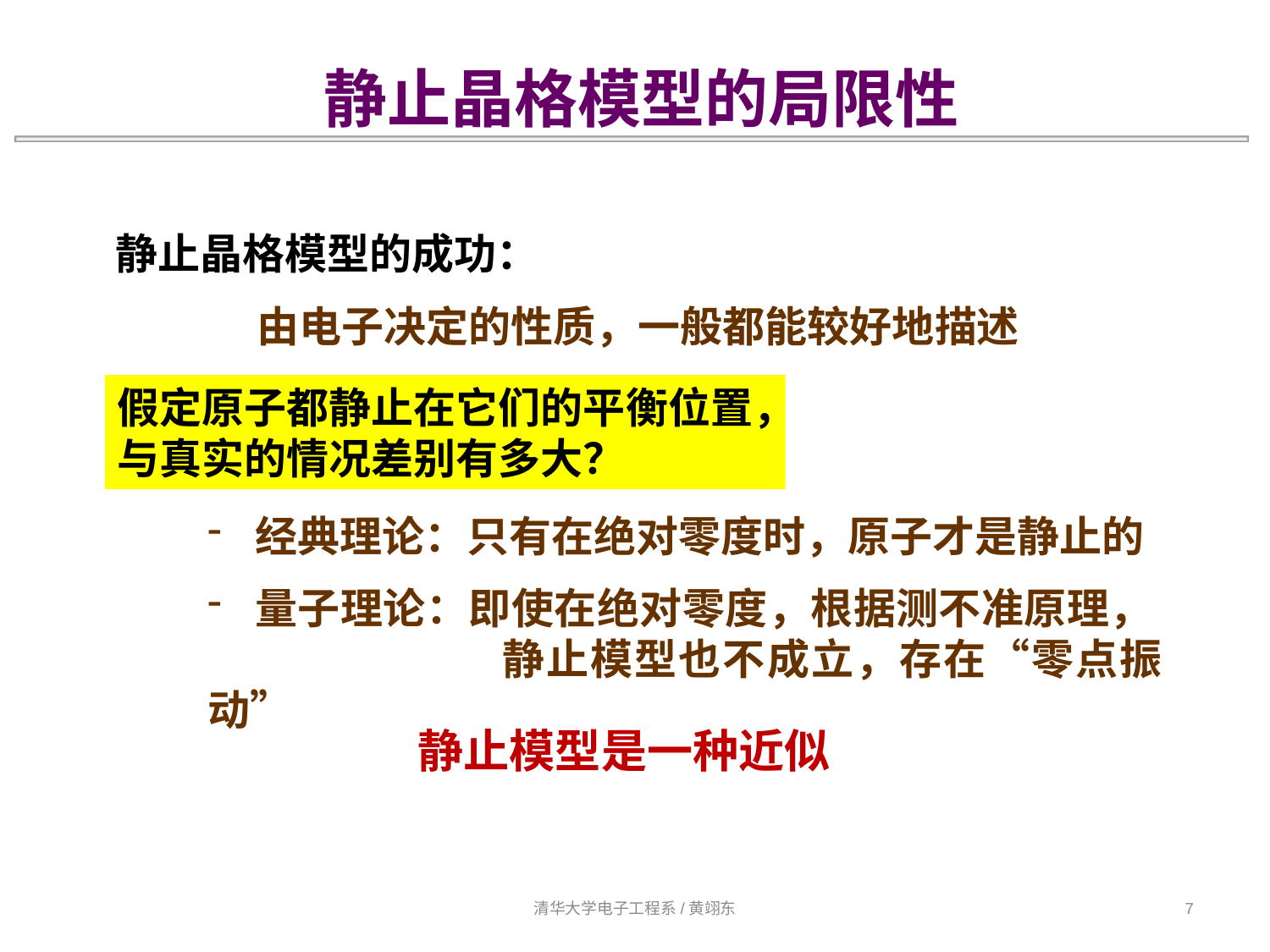

静止晶格模型的局限性

静止晶格模型的成功：
由电子决定的性质，一般都能较好地描述
假定原子都静止在它们的平衡位置，
与真实的情况差别有多大？
经典理论：只有在绝对零度时，原子才是静止的
量子理论：即使在绝对零度，根据测不准原理，
                         静止模型也不成立，存在“零点振动”
静止模型是一种近似
清华大学电子工程系/黄翊东
7